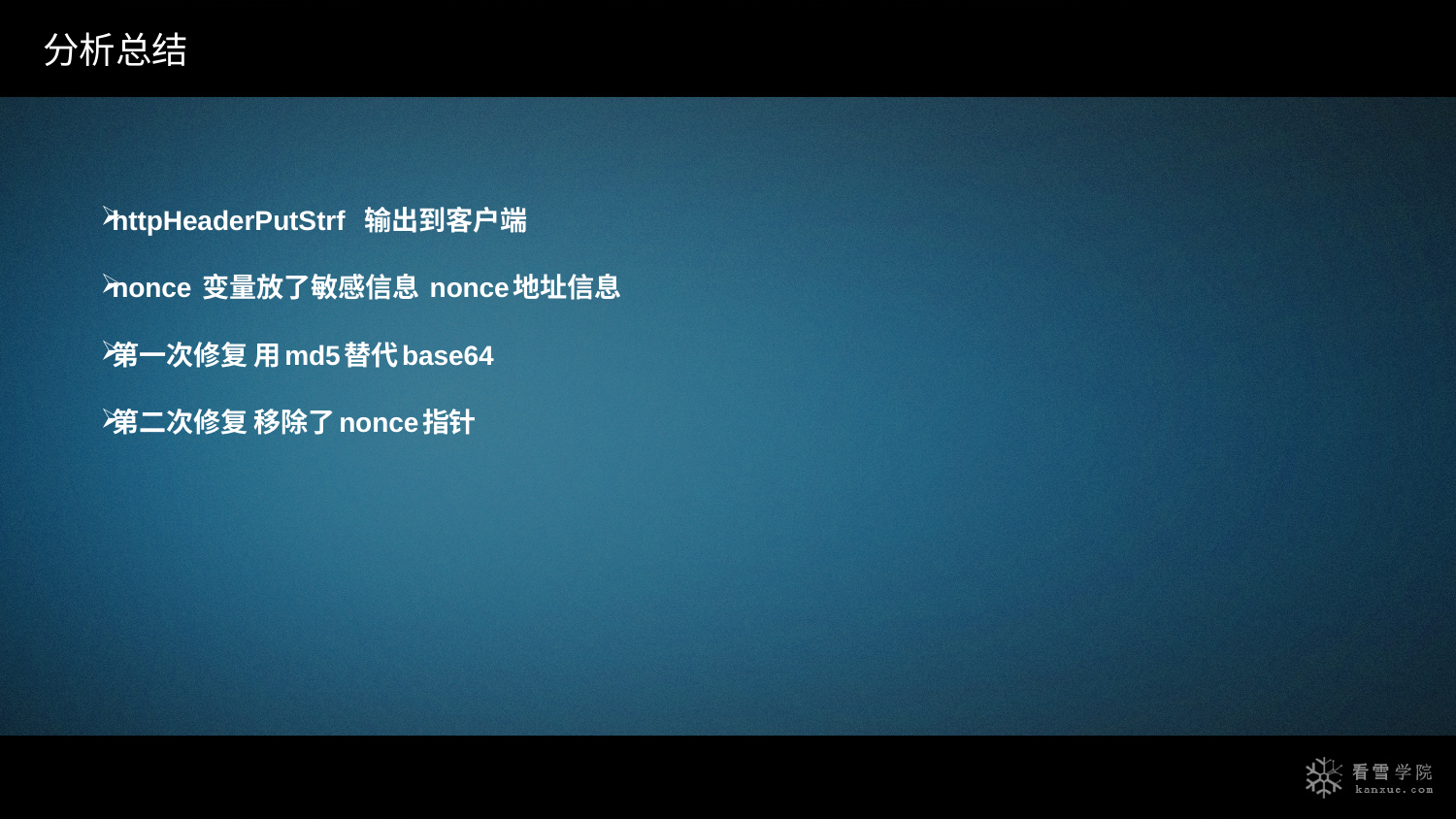

分析总结

httpHeaderPutStrf  输出到客户端
nonce 变量放了敏感信息 nonce地址信息
第一次修复 用md5替代base64
第二次修复 移除了nonce指针